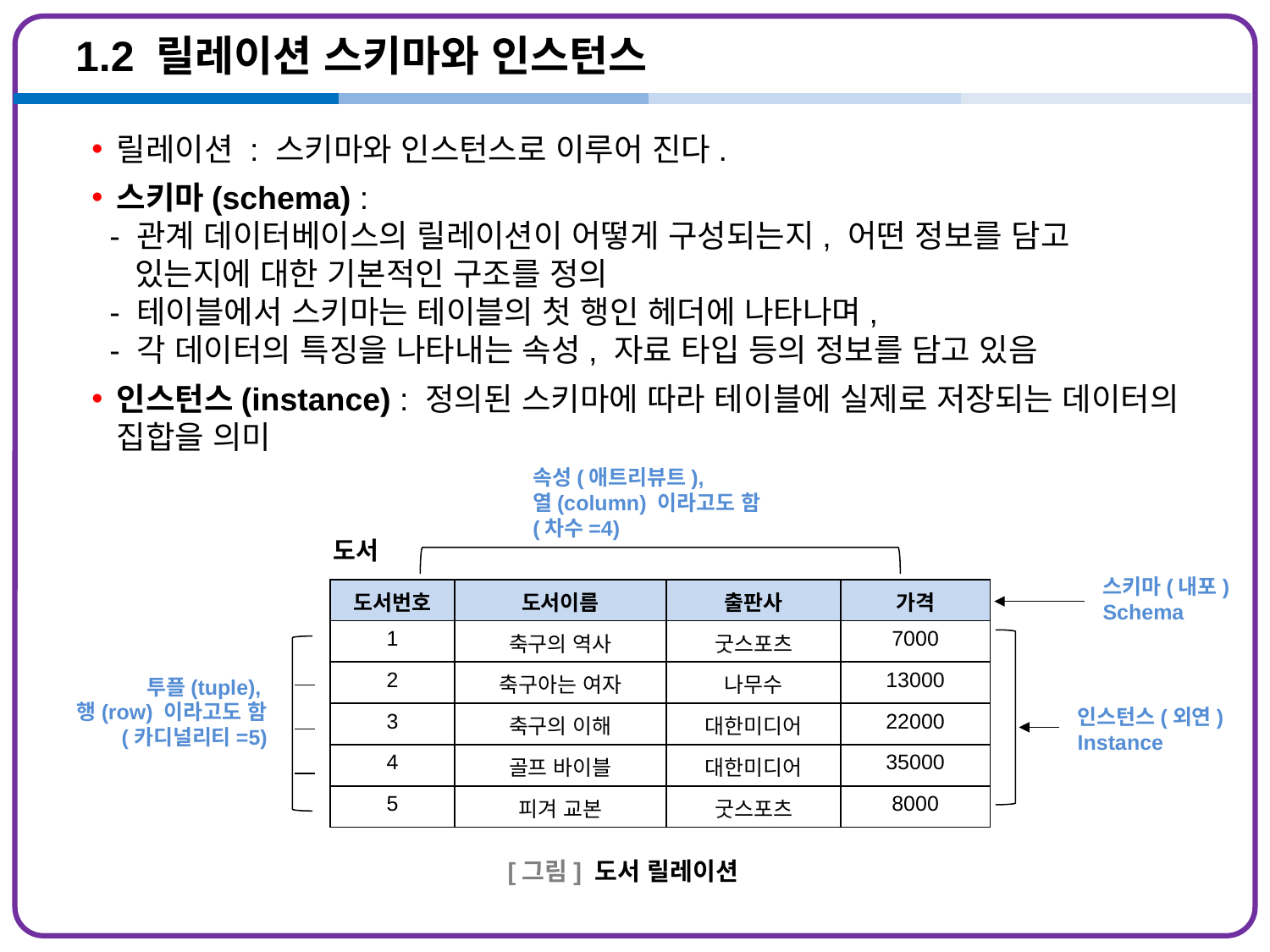

# 1.2 릴레이션 스키마와 인스턴스
릴레이션 : 스키마와 인스턴스로 이루어 진다.
스키마(schema) :
  - 관계 데이터베이스의 릴레이션이 어떻게 구성되는지, 어떤 정보를 담고
    있는지에 대한 기본적인 구조를 정의
  - 테이블에서 스키마는 테이블의 첫 행인 헤더에 나타나며,
  - 각 데이터의 특징을 나타내는 속성, 자료 타입 등의 정보를 담고 있음
인스턴스(instance) : 정의된 스키마에 따라 테이블에 실제로 저장되는 데이터의 집합을 의미

속성(애트리뷰트),
열(column) 이라고도 함
(차수=4)
도서
스키마(내포)
Schema

인스턴스(외연)
Instance
| 도서번호 | 도서이름 | 출판사 | 가격 |
| --- | --- | --- | --- |
| 1 | 축구의 역사 | 굿스포츠 | 7000 |
| 2 | 축구아는 여자 | 나무수 | 13000 |
| 3 | 축구의 이해 | 대한미디어 | 22000 |
| 4 | 골프 바이블 | 대한미디어 | 35000 |
| 5 | 피겨 교본 | 굿스포츠 | 8000 |

투플(tuple),
행(row) 이라고도 함
(카디널리티=5)
[그림] 도서 릴레이션